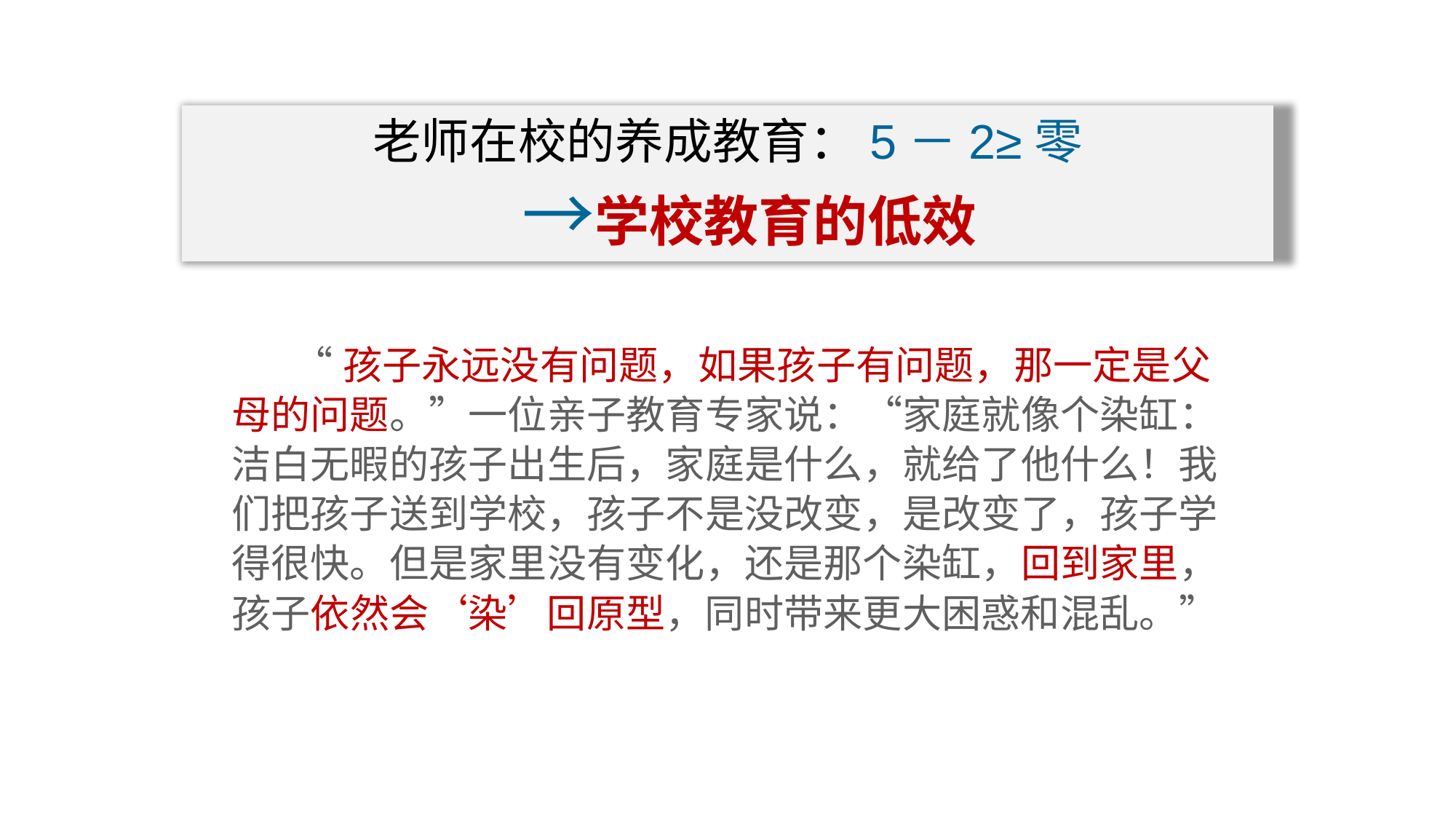

老师在校的养成教育：5－2≥零
    →学校教育的低效
       “孩子永远没有问题，如果孩子有问题，那一定是父母的问题。”一位亲子教育专家说：“家庭就像个染缸：洁白无暇的孩子出生后，家庭是什么，就给了他什么！我们把孩子送到学校，孩子不是没改变，是改变了，孩子学得很快。但是家里没有变化，还是那个染缸，回到家里，孩子依然会‘染’回原型，同时带来更大困惑和混乱。”